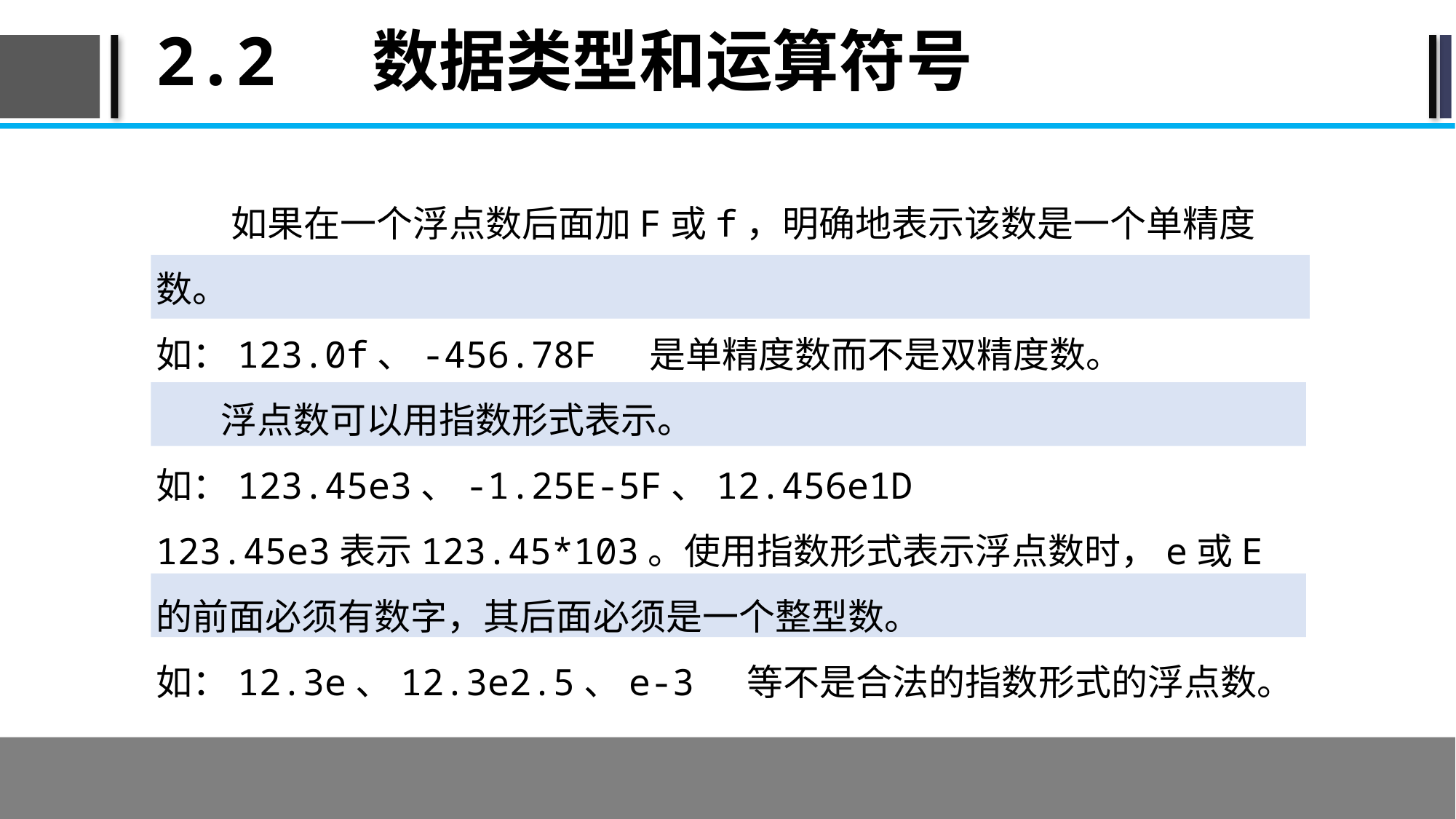

# 2.2  数据类型和运算符号

如果在一个浮点数后面加F或f，明确地表示该数是一个单精度数。
如：123.0f、-456.78F  是单精度数而不是双精度数。
浮点数可以用指数形式表示。
如：123.45e3、-1.25E-5F、12.456e1D
123.45e3表示123.45*103。使用指数形式表示浮点数时，e或E的前面必须有数字，其后面必须是一个整型数。
如：12.3e、12.3e2.5、e-3  等不是合法的指数形式的浮点数。